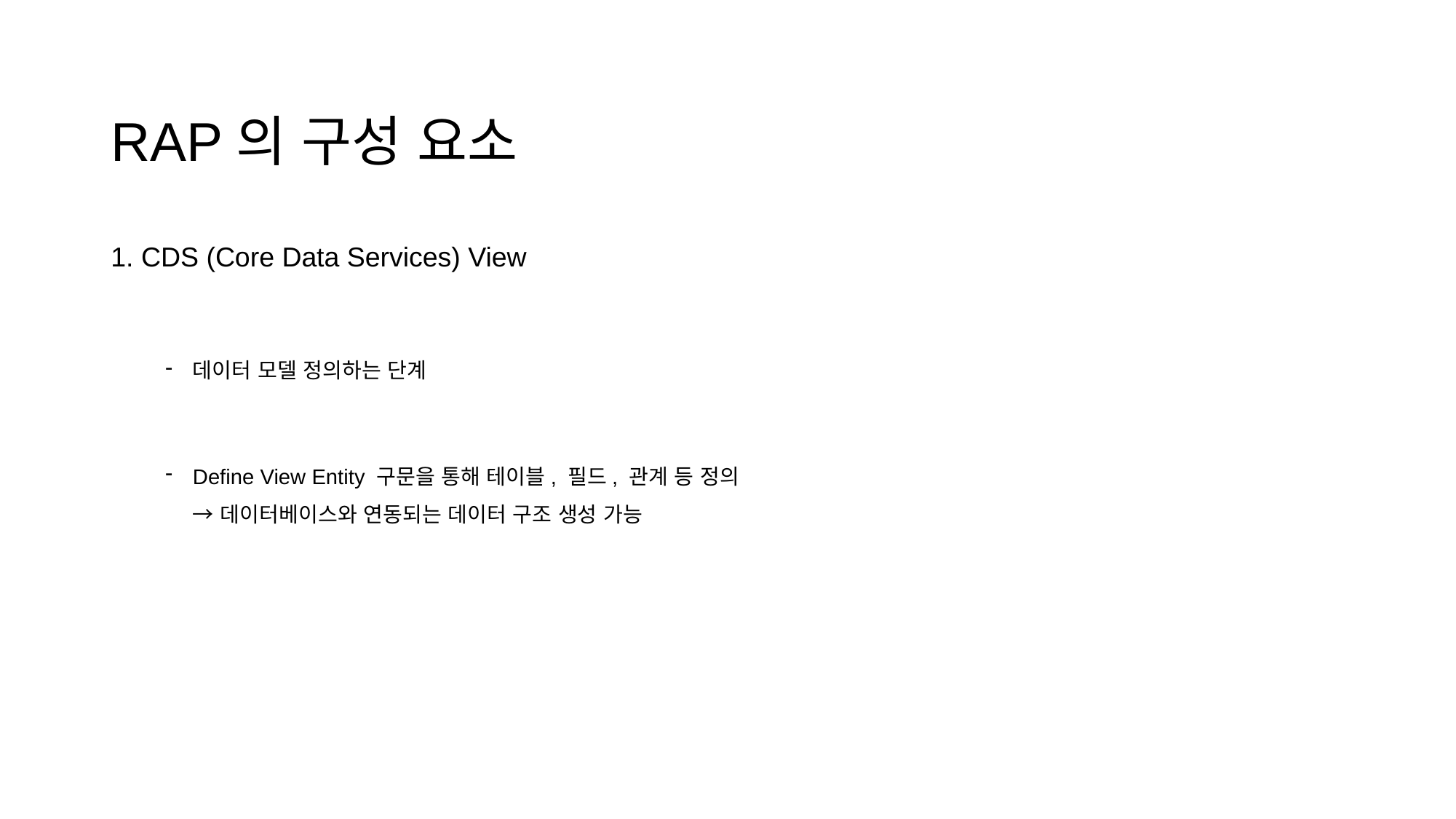

# RAP의 구성 요소
1. CDS (Core Data Services) View

데이터 모델 정의하는 단계

Define View Entity 구문을 통해 테이블, 필드, 관계 등 정의
→ 데이터베이스와 연동되는 데이터 구조 생성 가능